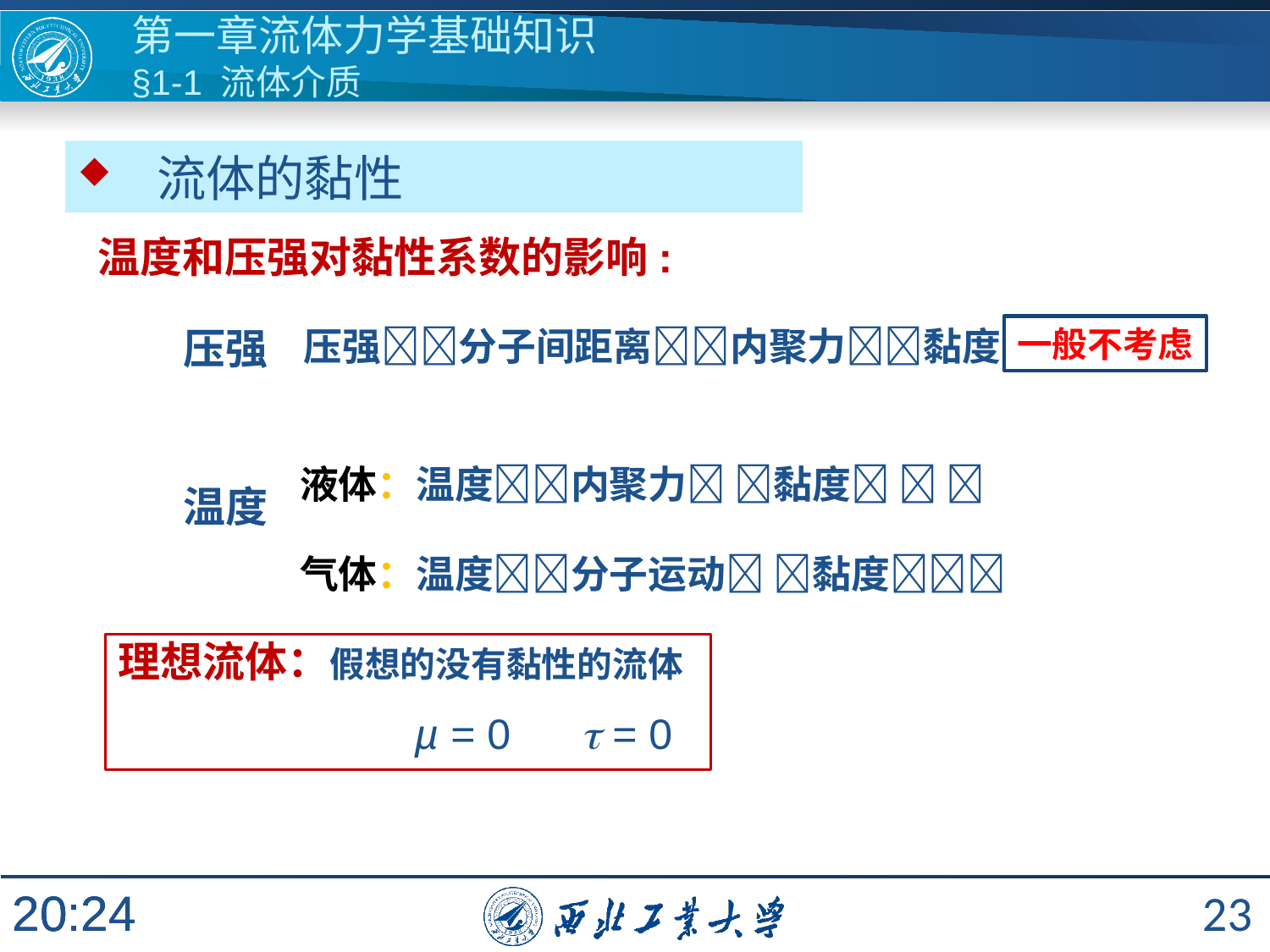

第一章流体力学基础知识
§1-1 流体介质
   流体的黏性
温度和压强对黏性系数的影响:
压强
压强↑→分子间距离↓→内聚力↑→黏度↑
一般不考虑
液体：温度↑→内聚力↓ →黏度↓ ↓ ↓
气体：温度↑→分子运动↑ →黏度↑↑↑
温度
理想流体：假想的没有黏性的流体
                         µ = 0      τ = 0

23